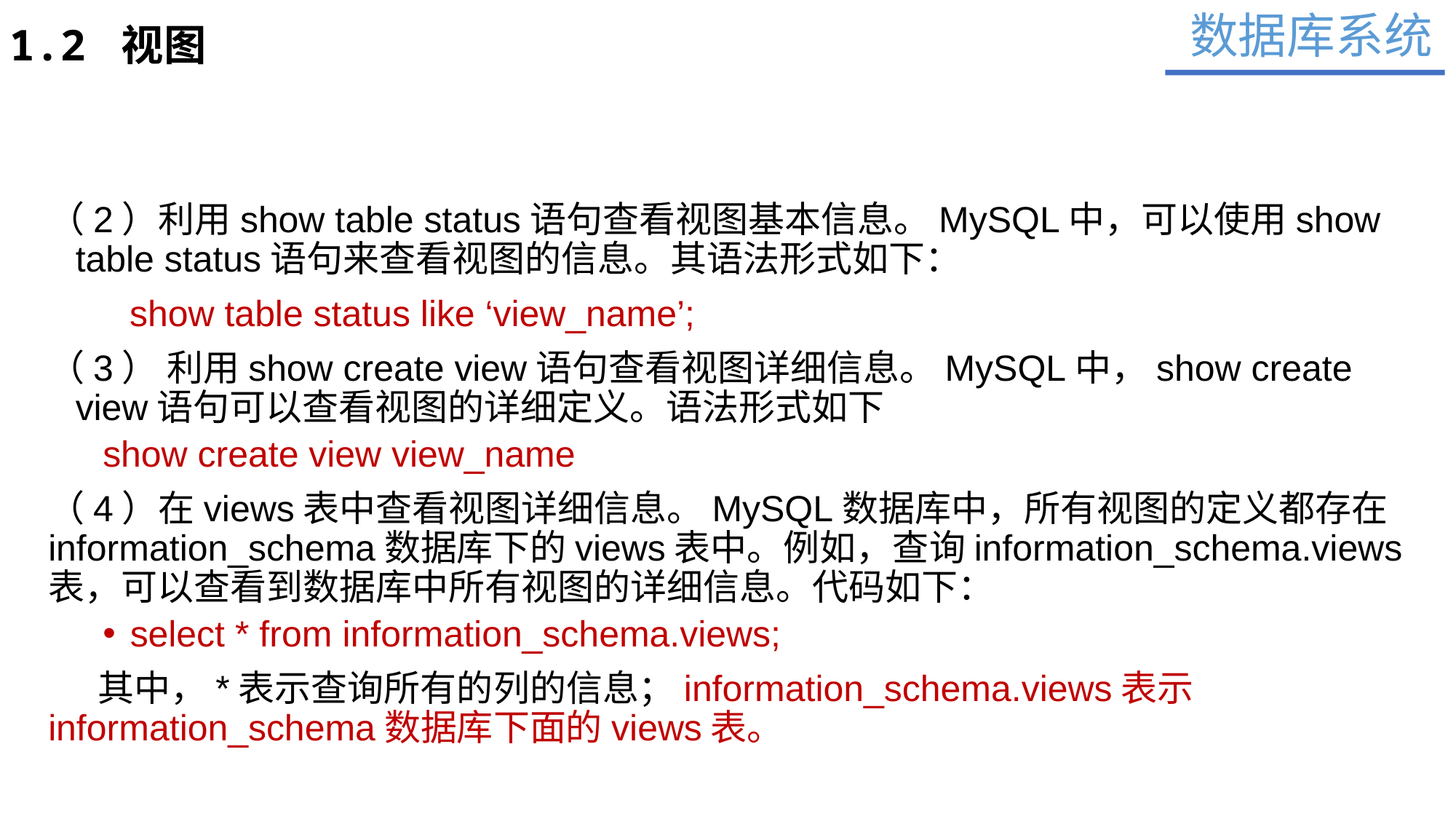

数据库系统
1.2 视图

（2）利用show table status语句查看视图基本信息。MySQL中，可以使用show table status语句来查看视图的信息。其语法形式如下：
        show table status like ‘view_name’;
（3） 利用show create view语句查看视图详细信息。MySQL中，show create view语句可以查看视图的详细定义。语法形式如下
show create view view_name
（4）在views表中查看视图详细信息。MySQL数据库中，所有视图的定义都存在information_schema数据库下的views表中。例如，查询information_schema.views 表，可以查看到数据库中所有视图的详细信息。代码如下：
select * from information_schema.views;
     其中，*表示查询所有的列的信息；information_schema.views表示information_schema数据库下面的views表。